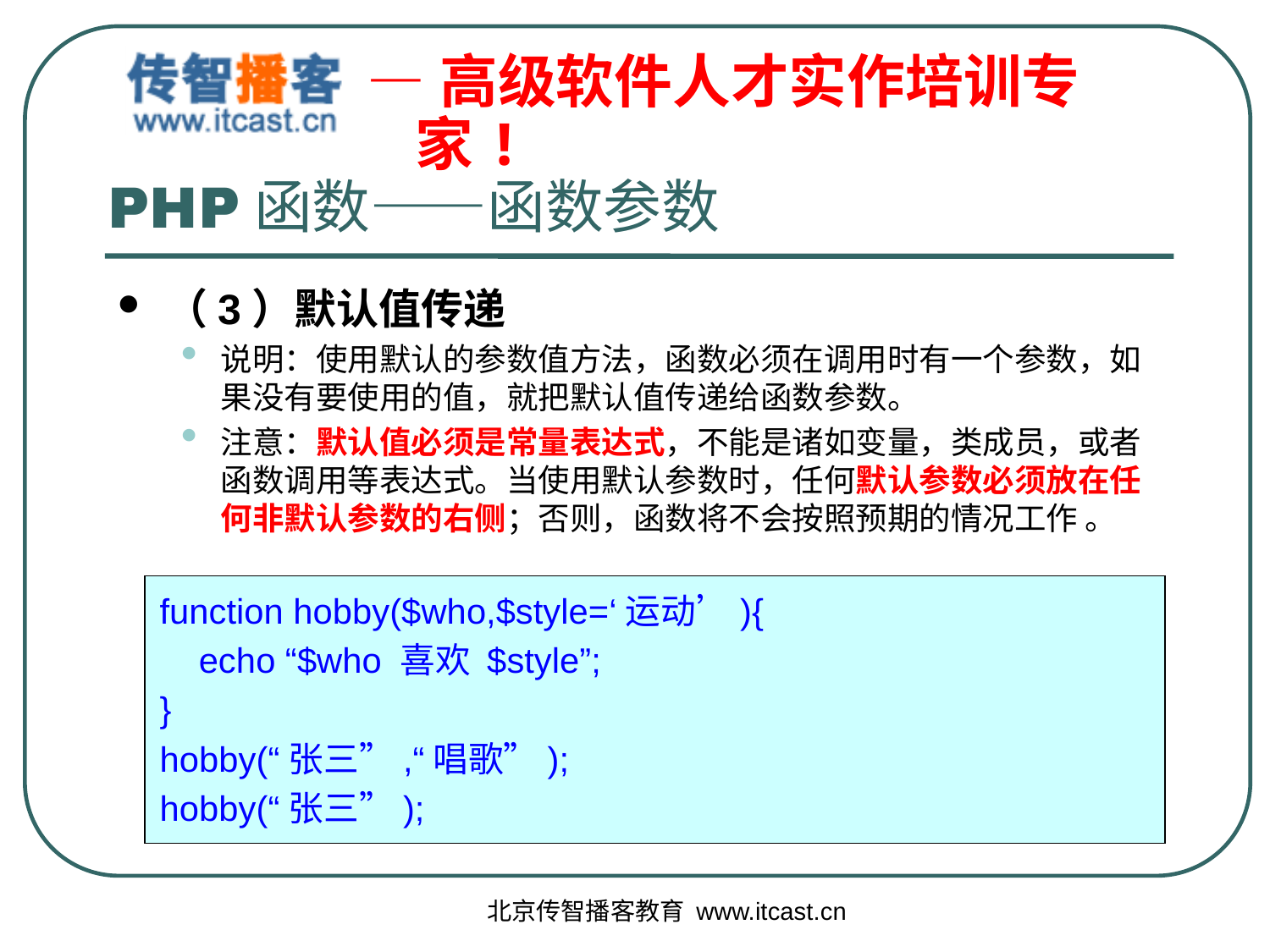

# PHP函数——函数参数
（3）默认值传递
说明：使用默认的参数值方法，函数必须在调用时有一个参数，如果没有要使用的值，就把默认值传递给函数参数。
注意：默认值必须是常量表达式，不能是诸如变量，类成员，或者函数调用等表达式。当使用默认参数时，任何默认参数必须放在任何非默认参数的右侧；否则，函数将不会按照预期的情况工作 。

function hobby($who,$style=‘运动’){
    echo “$who 喜欢 $style”;
}
hobby(“张三”,“唱歌”);
hobby(“张三”);